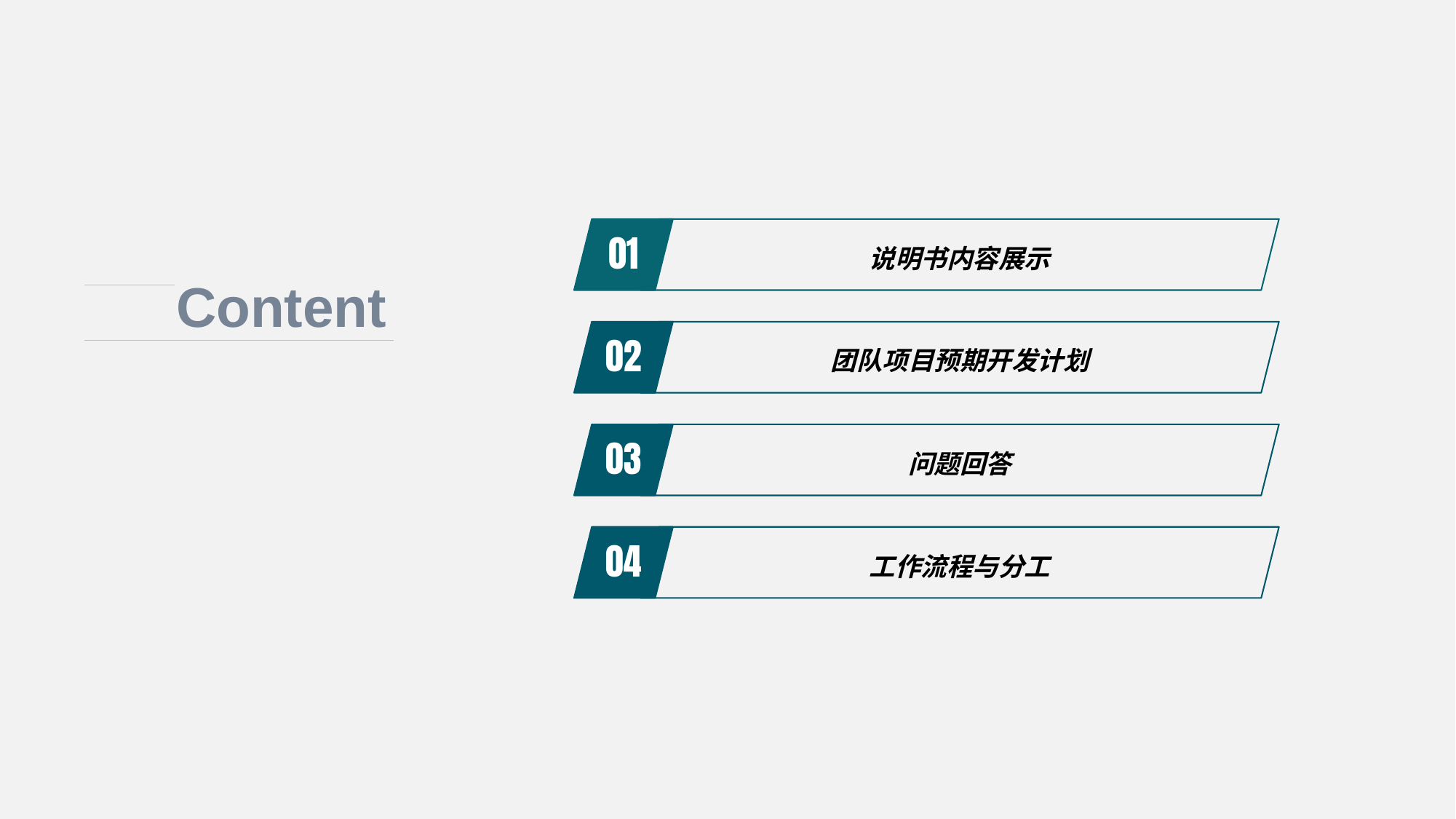

01
说明书内容展示
Content
02
团队项目预期开发计划
03
问题回答
04
工作流程与分工